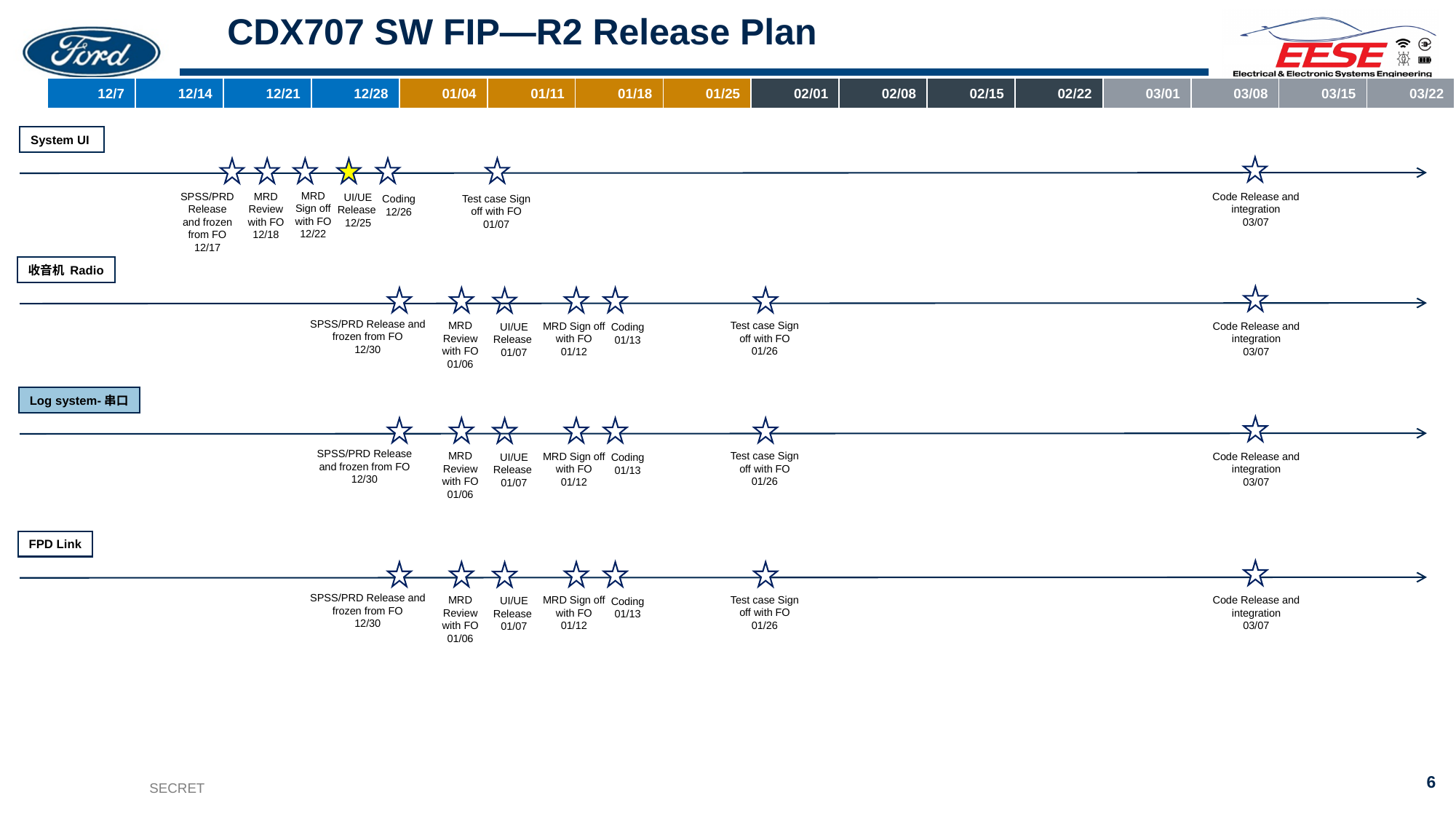

# CDX707 SW FIP—R2 Release Plan
| 12/7 | 12/14 | 12/21 | 12/28 | 01/04 | 01/11 | 01/18 | 01/25 | 02/01 | 02/08 | 02/15 | 02/22 | 03/01 | 03/08 | 03/15 | 03/22 |
| --- | --- | --- | --- | --- | --- | --- | --- | --- | --- | --- | --- | --- | --- | --- | --- |
System UI

MRD Sign off with FO 12/22
SPSS/PRD Release and frozen from FO
12/17
Code Release and integration
03/07
MRD Review with FO
12/18

UI/UE Release
12/25
Test case Sign off with FO 01/07

Coding
12/26
收音机 Radio

SPSS/PRD Release and frozen from FO
12/30
Test case Sign off with FO 01/26

MRD Review with FO
01/06

MRD Sign off with FO 01/12
Code Release and integration
03/07
UI/UE Release
01/07
Coding
01/13
Log system-串口

SPSS/PRD Release and frozen from FO
12/30
Test case Sign off with FO 01/26

MRD Review with FO
01/06

MRD Sign off with FO 01/12
Code Release and integration
03/07
UI/UE Release
01/07
Coding
01/13
FPD Link

SPSS/PRD Release and frozen from FO
12/30
Test case Sign off with FO 01/26

MRD Review with FO
01/06

MRD Sign off with FO 01/12
Code Release and integration
03/07
UI/UE Release
01/07
Coding
01/13